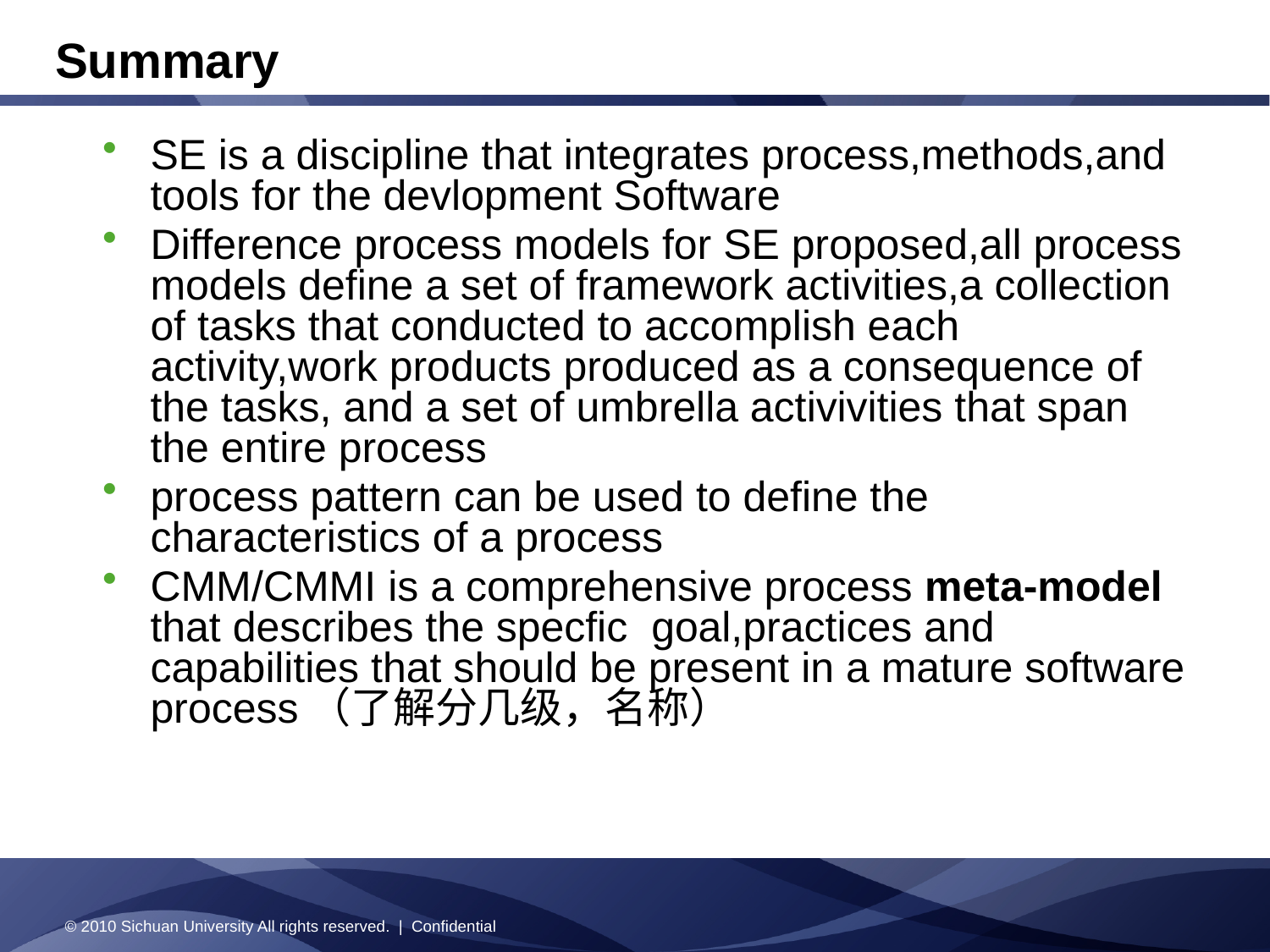

# Summary
SE is a discipline that integrates process,methods,and tools for the devlopment Software
Difference process models for SE proposed,all process models define a set of framework activities,a collection of tasks that conducted to accomplish each activity,work products produced as a consequence of the tasks, and a set of umbrella activivities that span the entire process
process pattern can be used to define the characteristics of a process
CMM/CMMI is a comprehensive process meta-model that describes the specfic  goal,practices and capabilities that should be present in a mature software process（了解分几级，名称）

© 2010 Sichuan University All rights reserved.  |  Confidential